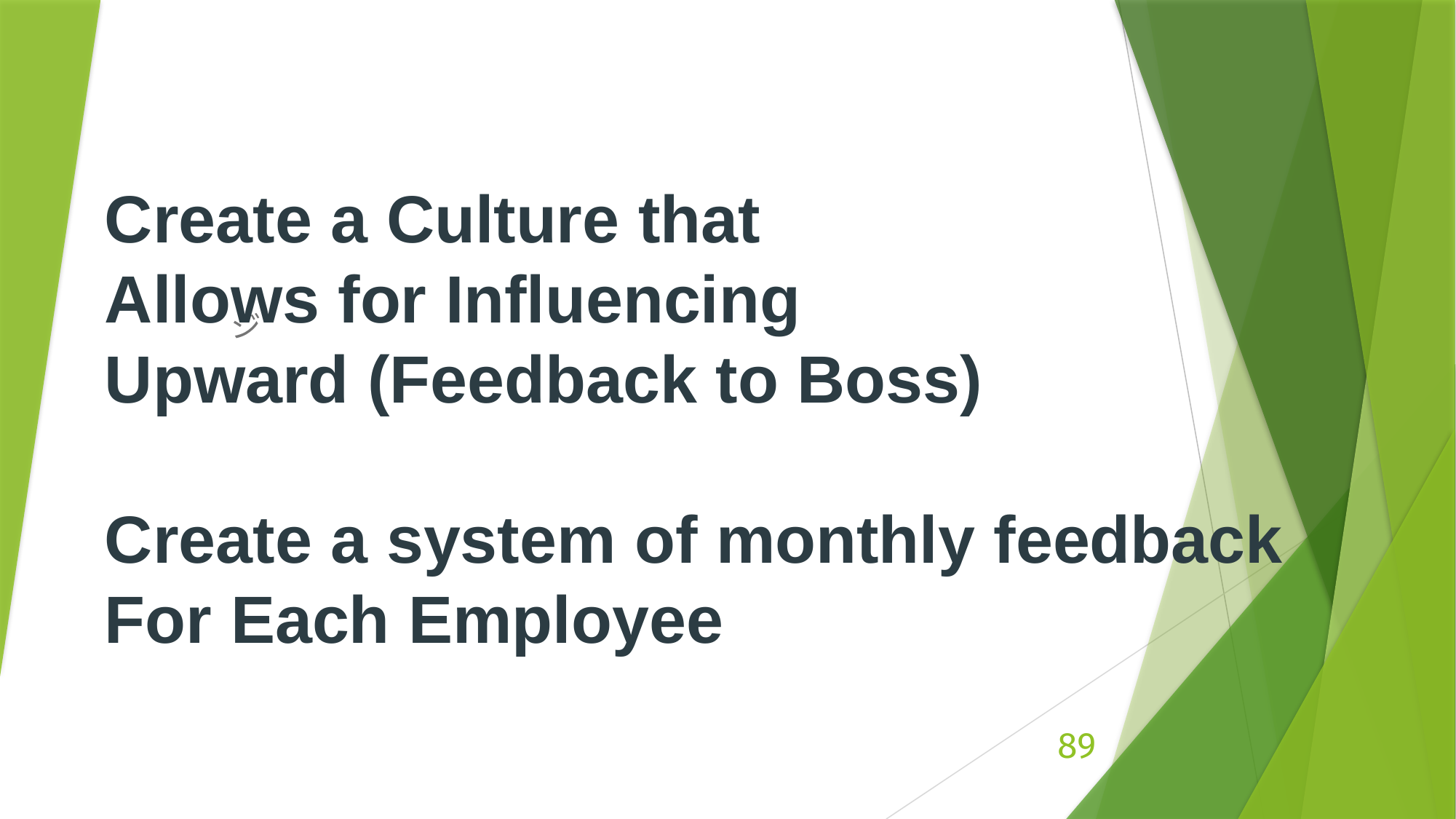

Create a Culture that
Allows for Influencing
Upward (Feedback to Boss)

Create a system of monthly feedback
For Each Employee

ジ
89